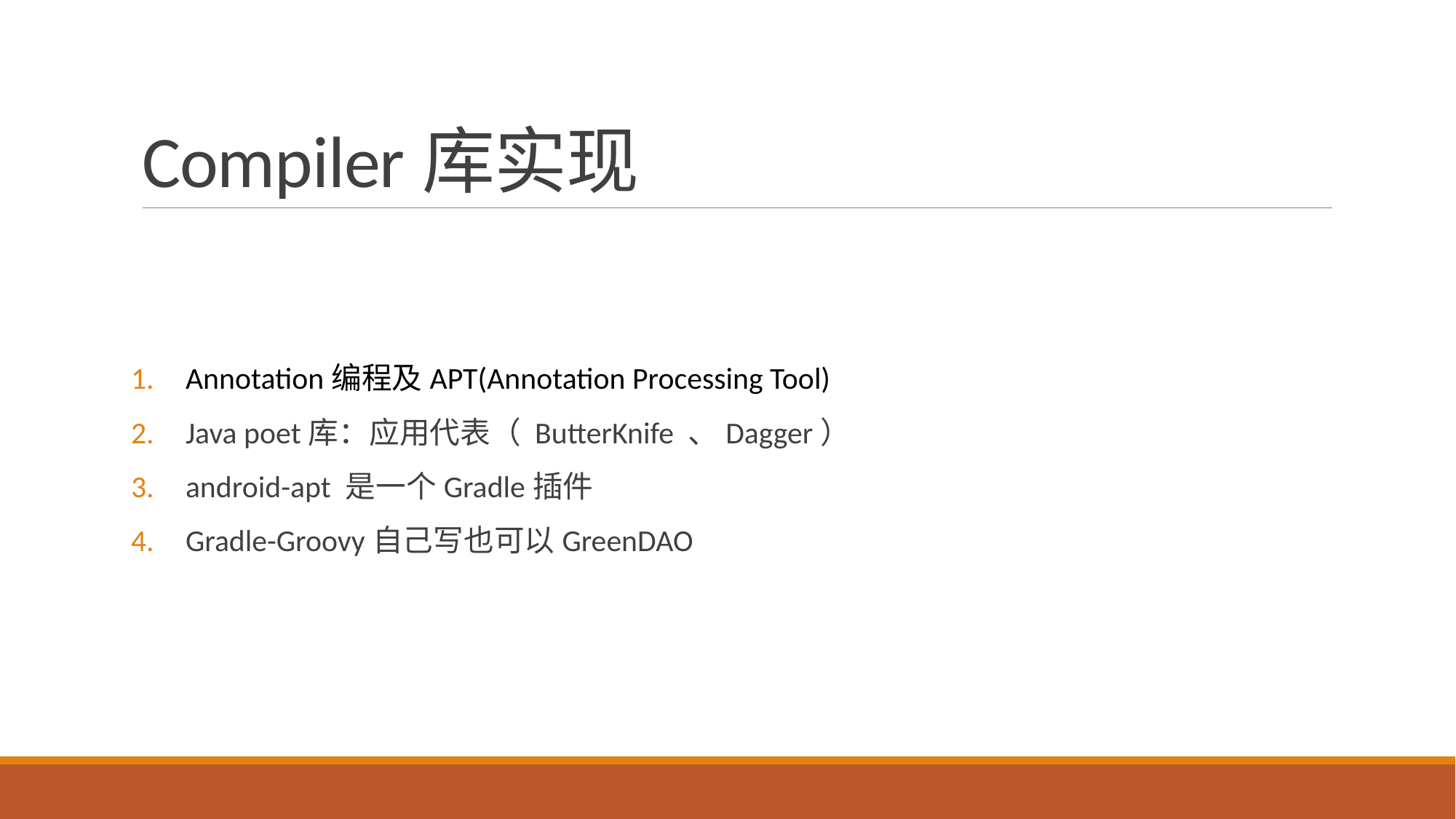

# Compiler库实现
Annotation编程及APT(Annotation Processing Tool)
Java poet库：应用代表（ ButterKnife 、Dagger）
android-apt 是一个Gradle插件
Gradle-Groovy自己写也可以GreenDAO